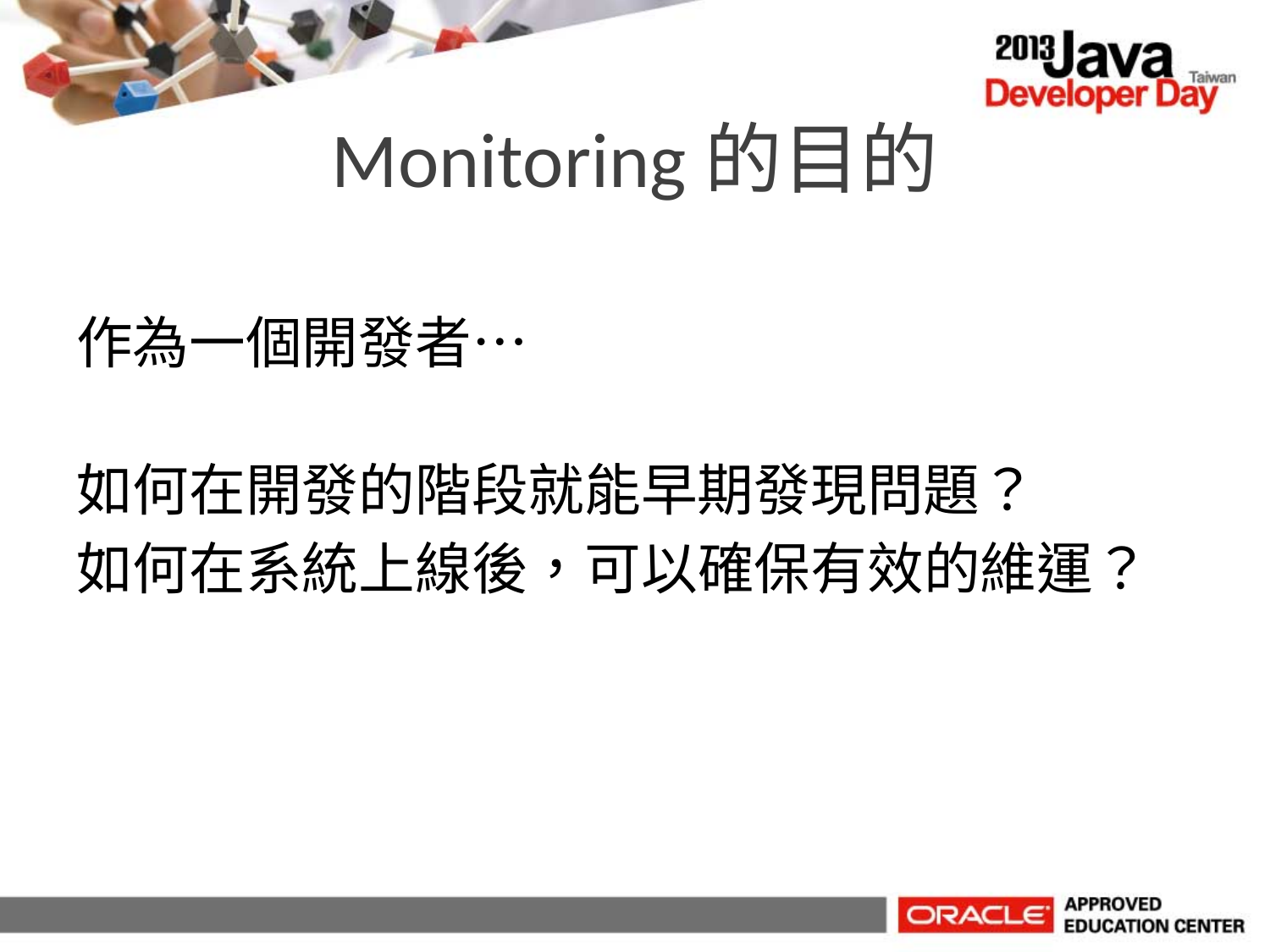

# Monitoring的目的

作為一個開發者…
如何在開發的階段就能早期發現問題？
如何在系統上線後，可以確保有效的維運？